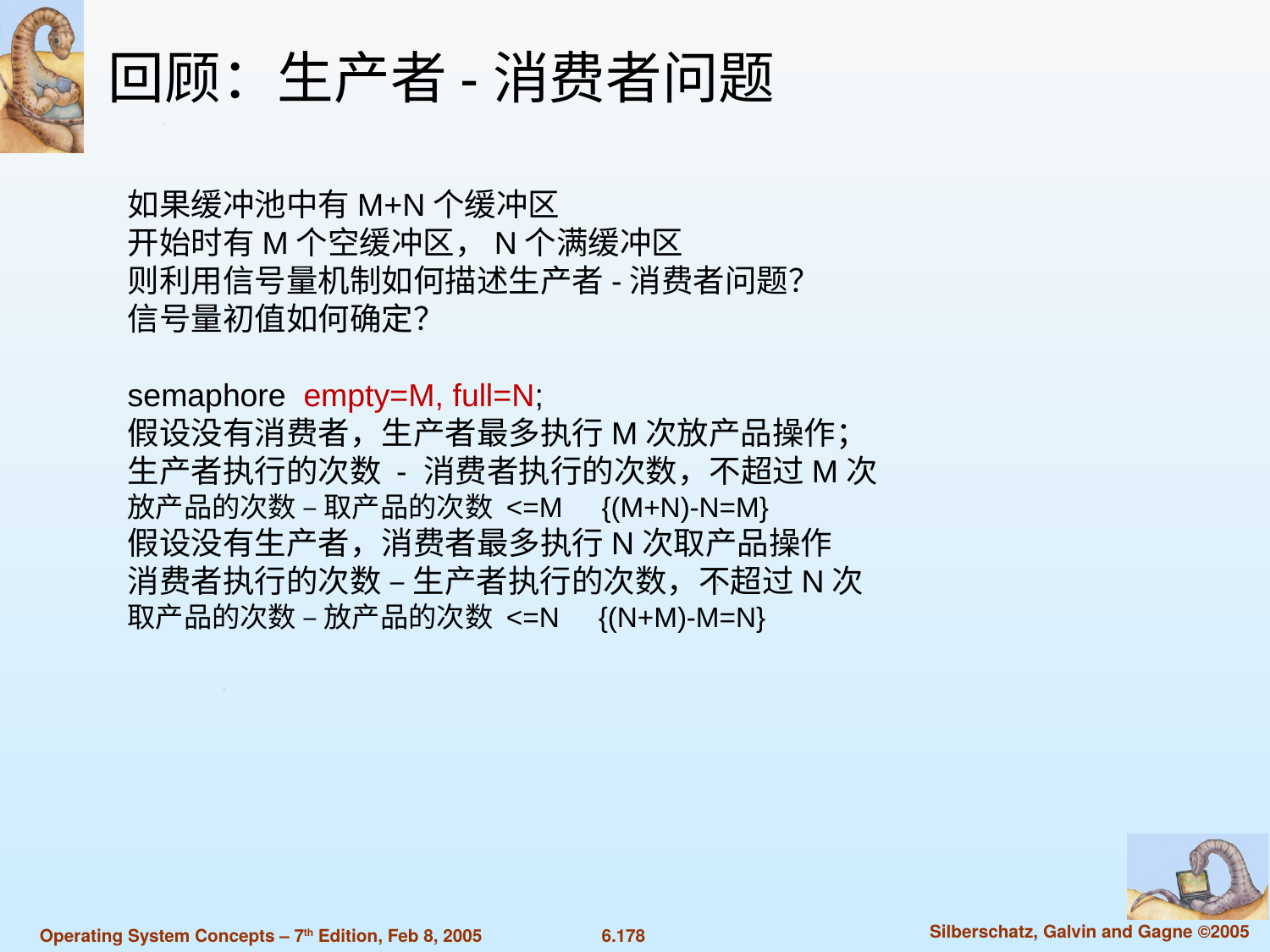

回顾：生产者-消费者问题
如果缓冲池中有M+N个缓冲区
开始时有M个空缓冲区，N个满缓冲区
则利用信号量机制如何描述生产者-消费者问题？
信号量初值如何确定？

semaphore  empty=M, full=N;
假设没有消费者，生产者最多执行M次放产品操作；
生产者执行的次数 - 消费者执行的次数，不超过M次
放产品的次数 – 取产品的次数 <=M     {(M+N)-N=M}
假设没有生产者，消费者最多执行N次取产品操作
消费者执行的次数 – 生产者执行的次数，不超过N次
取产品的次数 – 放产品的次数 <=N     {(N+M)-M=N}